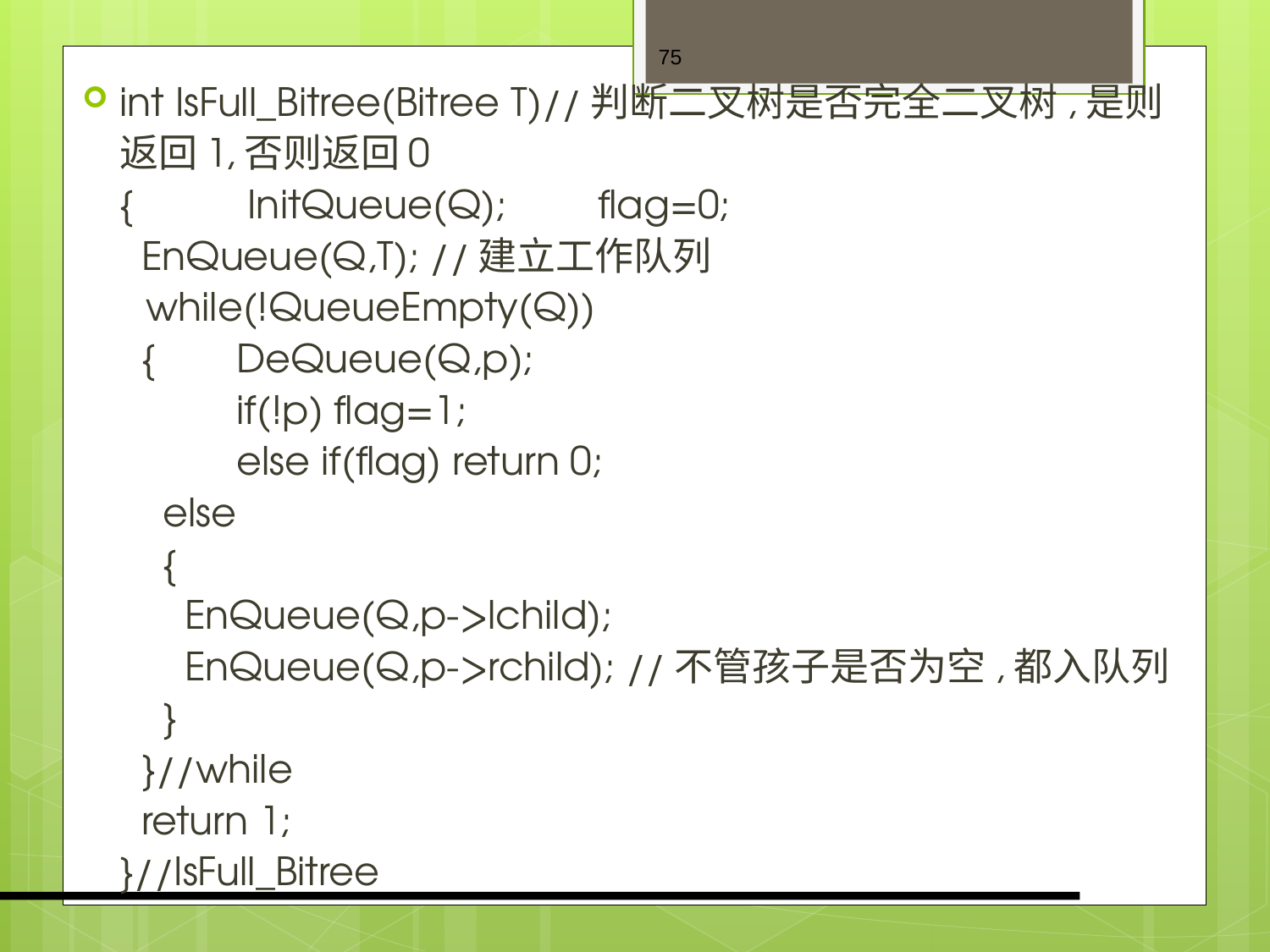

int IsFull_Bitree(Bitree T)//判断二叉树是否完全二叉树,是则返回1,否则返回0
{	 InitQueue(Q);	 flag=0;
  EnQueue(Q,T); //建立工作队列
  while(!QueueEmpty(Q))
  {		DeQueue(Q,p);
    	if(!p) flag=1;
   	else if(flag) return 0;
    else
    {
      EnQueue(Q,p->lchild);
      EnQueue(Q,p->rchild); //不管孩子是否为空,都入队列
    }
  }//while
  return 1;
}//IsFull_Bitree
75